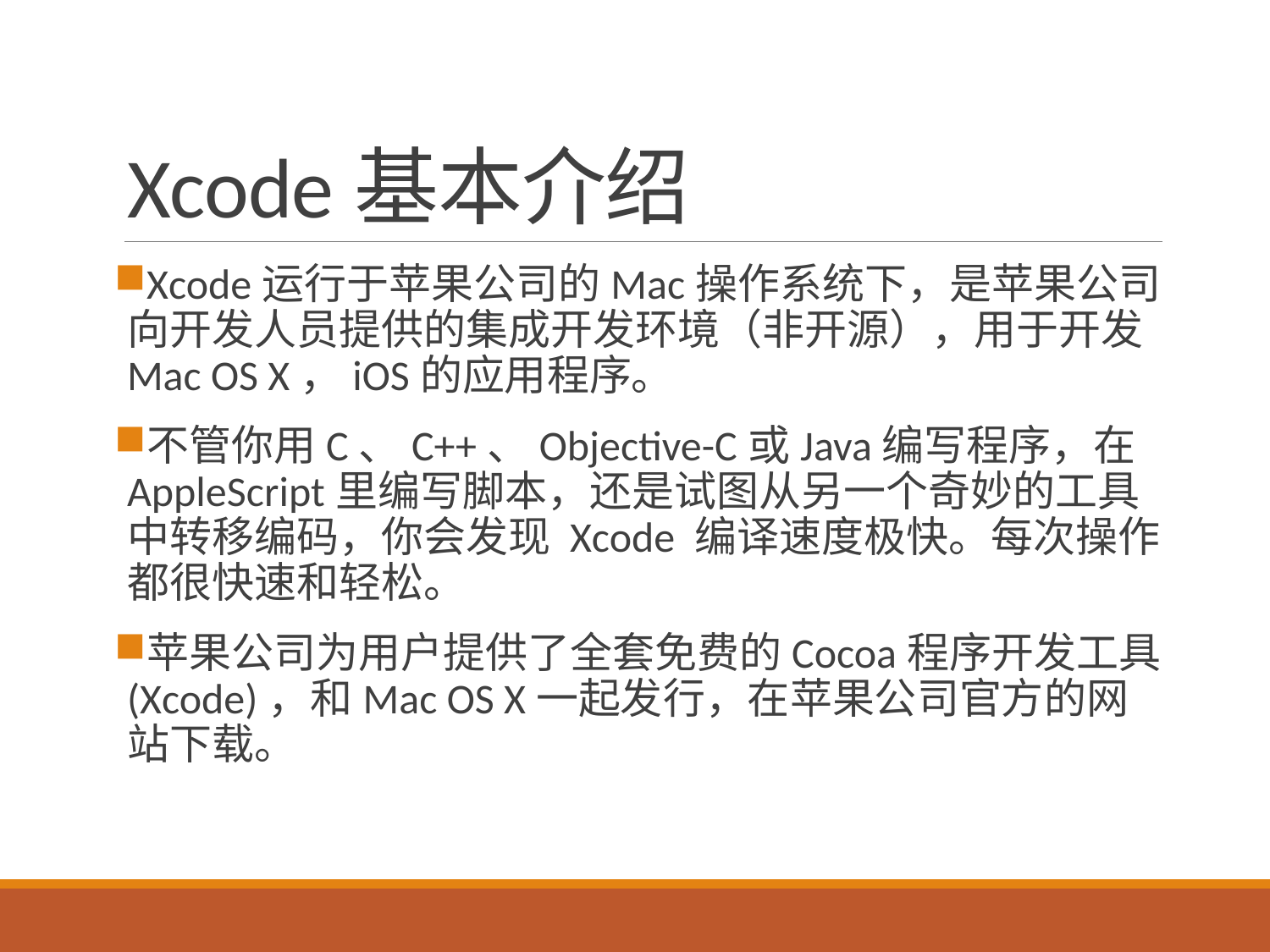

# Xcode基本介绍
Xcode运行于苹果公司的Mac操作系统下，是苹果公司向开发人员提供的集成开发环境（非开源），用于开发Mac OS X，iOS的应用程序。
不管你用C、C++、Objective-C或Java编写程序，在AppleScript里编写脚本，还是试图从另一个奇妙的工具中转移编码，你会发现 Xcode 编译速度极快。每次操作都很快速和轻松。
苹果公司为用户提供了全套免费的Cocoa程序开发工具(Xcode)，和Mac OS X一起发行，在苹果公司官方的网站下载。